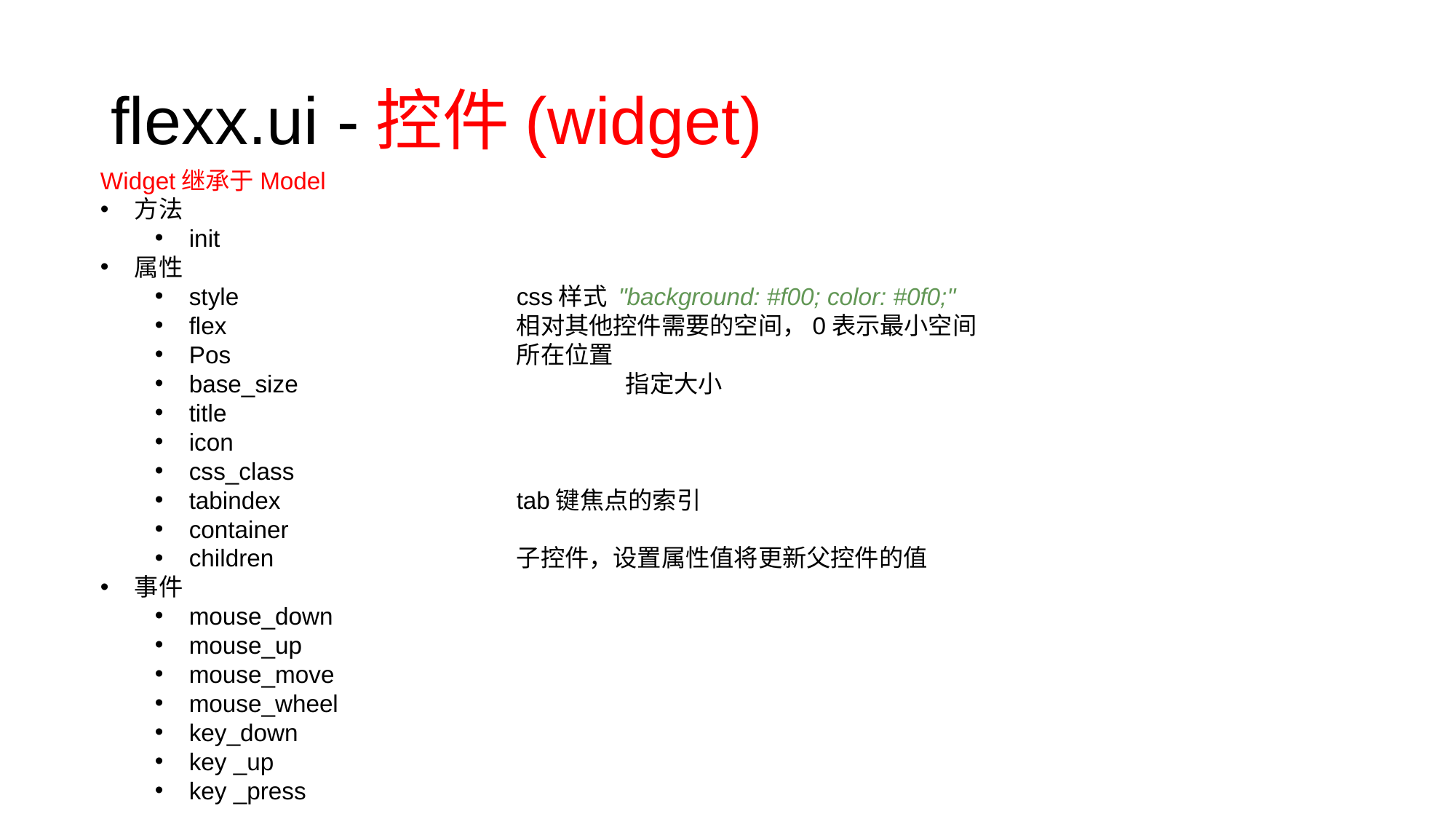

# flexx.ui -控件(widget)
Widget继承于Model
方法
init
属性
style			css样式 "background: #f00; color: #0f0;"
flex			相对其他控件需要的空间，0表示最小空间
Pos			所在位置
base_size			指定大小
title
icon
css_class
tabindex			tab键焦点的索引
container
children			子控件，设置属性值将更新父控件的值
事件
mouse_down
mouse_up
mouse_move
mouse_wheel
key_down
key _up
key _press